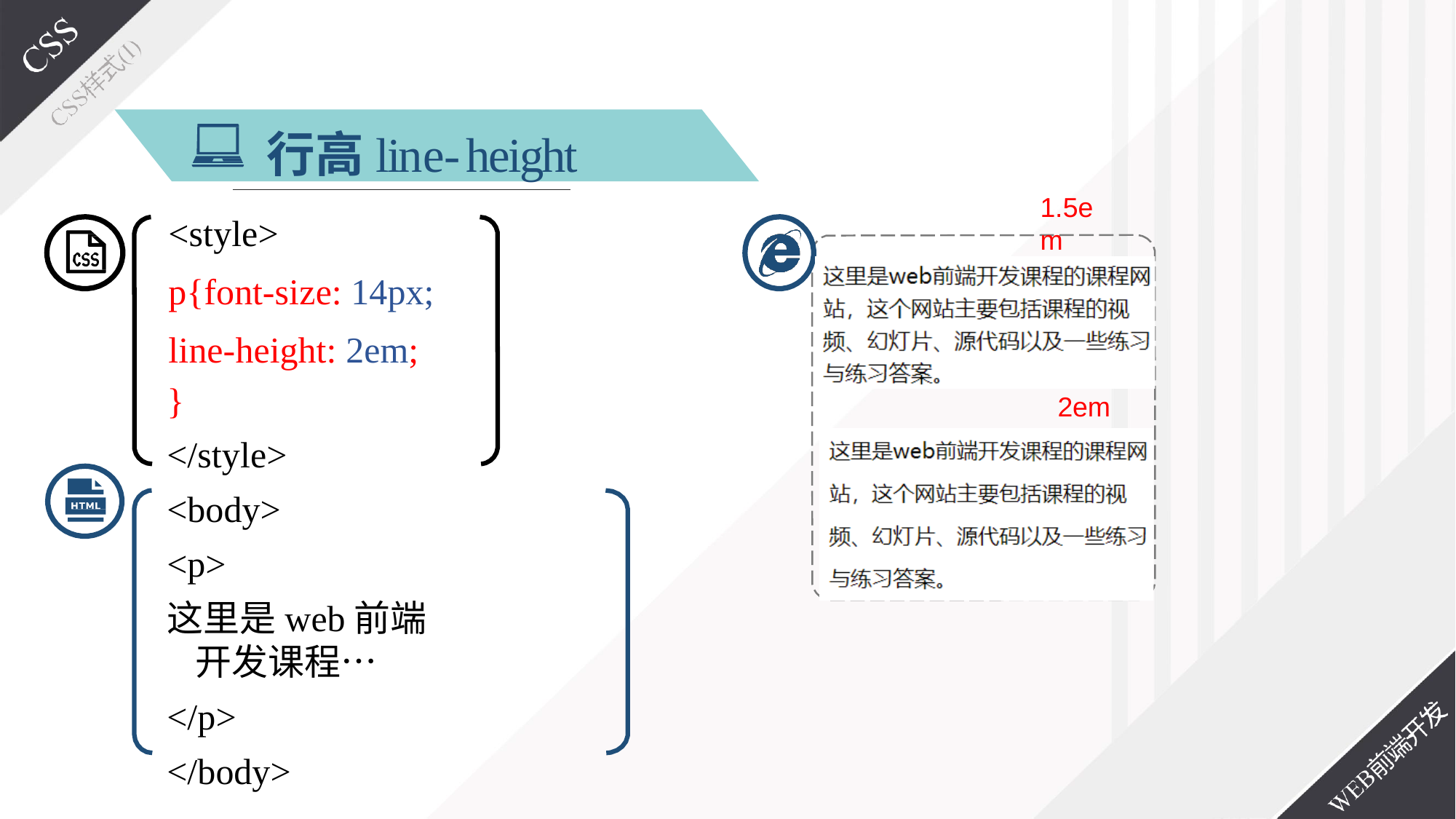

# 行高line-height

1.5em
<style>
p{font-size: 14px;
line-height: 2em;
}
</style>
<body>
<p>
这里是web前端开发课程…
</p>
</body>

2em